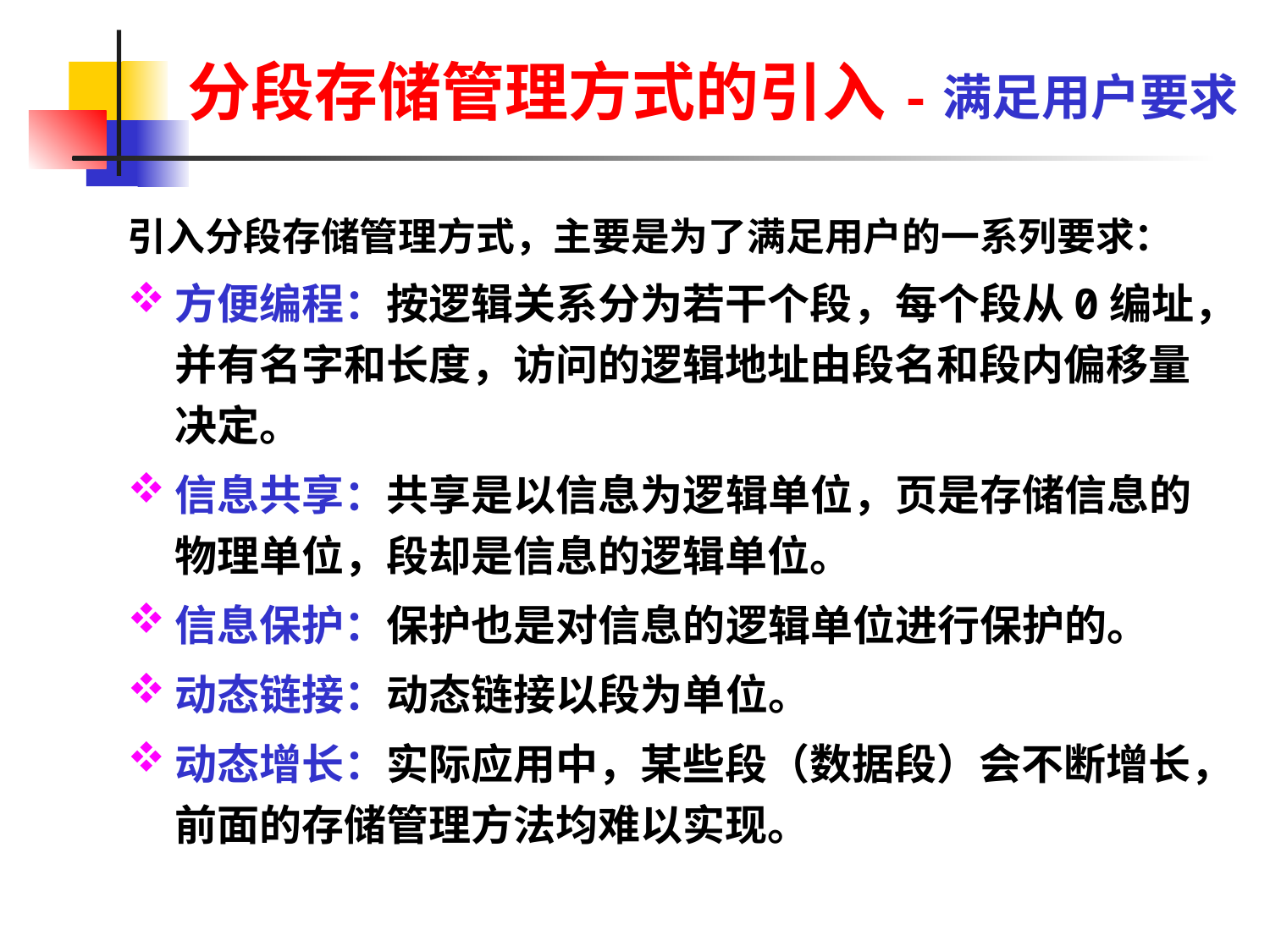

# 分段存储管理方式的引入-满足用户要求
引入分段存储管理方式，主要是为了满足用户的一系列要求：
方便编程：按逻辑关系分为若干个段，每个段从0编址，并有名字和长度，访问的逻辑地址由段名和段内偏移量决定。
信息共享：共享是以信息为逻辑单位，页是存储信息的物理单位，段却是信息的逻辑单位。
信息保护：保护也是对信息的逻辑单位进行保护的。
动态链接：动态链接以段为单位。
动态增长：实际应用中，某些段（数据段）会不断增长，前面的存储管理方法均难以实现。